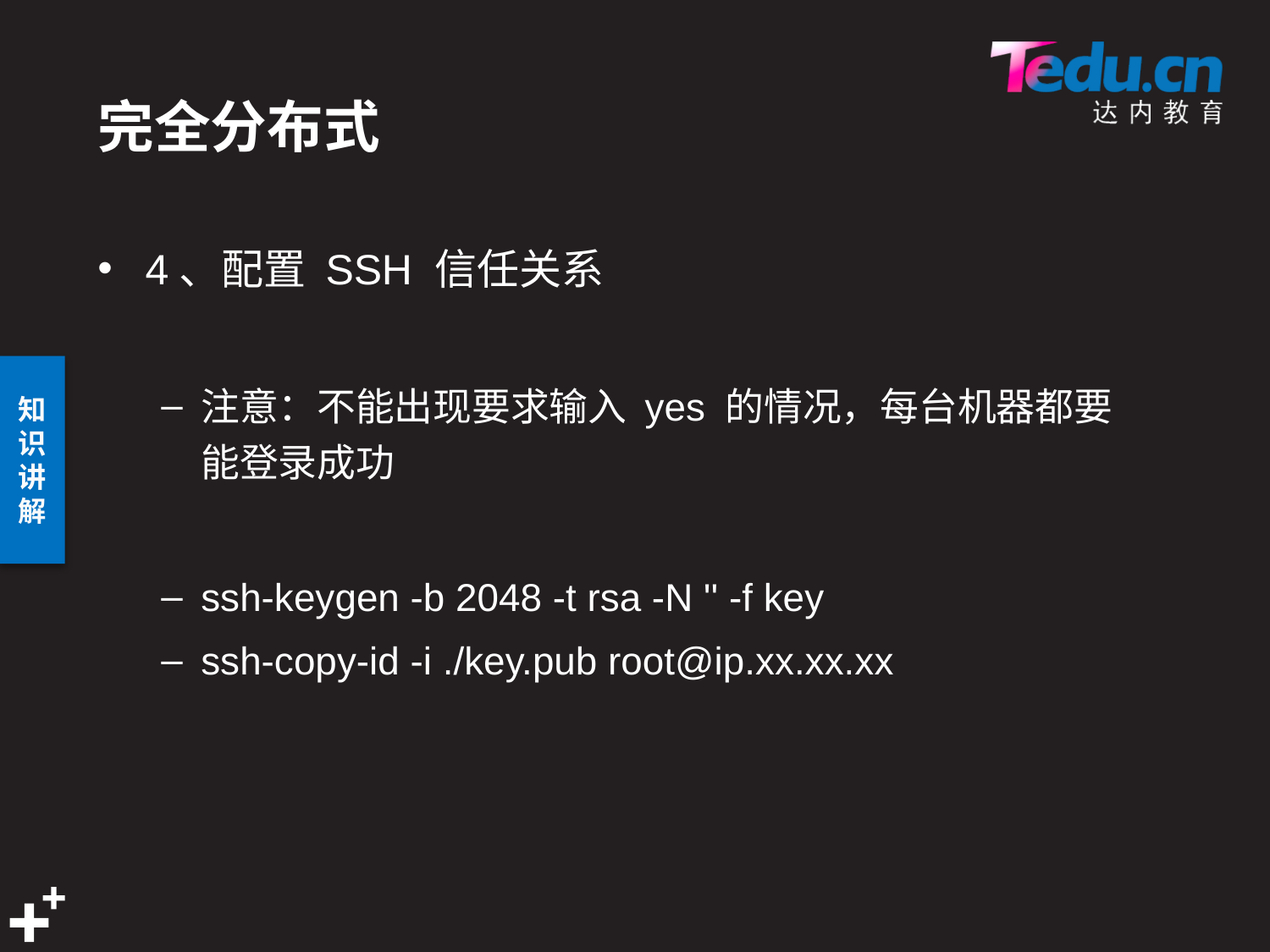

# 完全分布式
4、配置 SSH 信任关系

注意：不能出现要求输入 yes 的情况，每台机器都要能登录成功

ssh-keygen -b 2048 -t rsa -N '' -f key
ssh-copy-id -i ./key.pub root@ip.xx.xx.xx